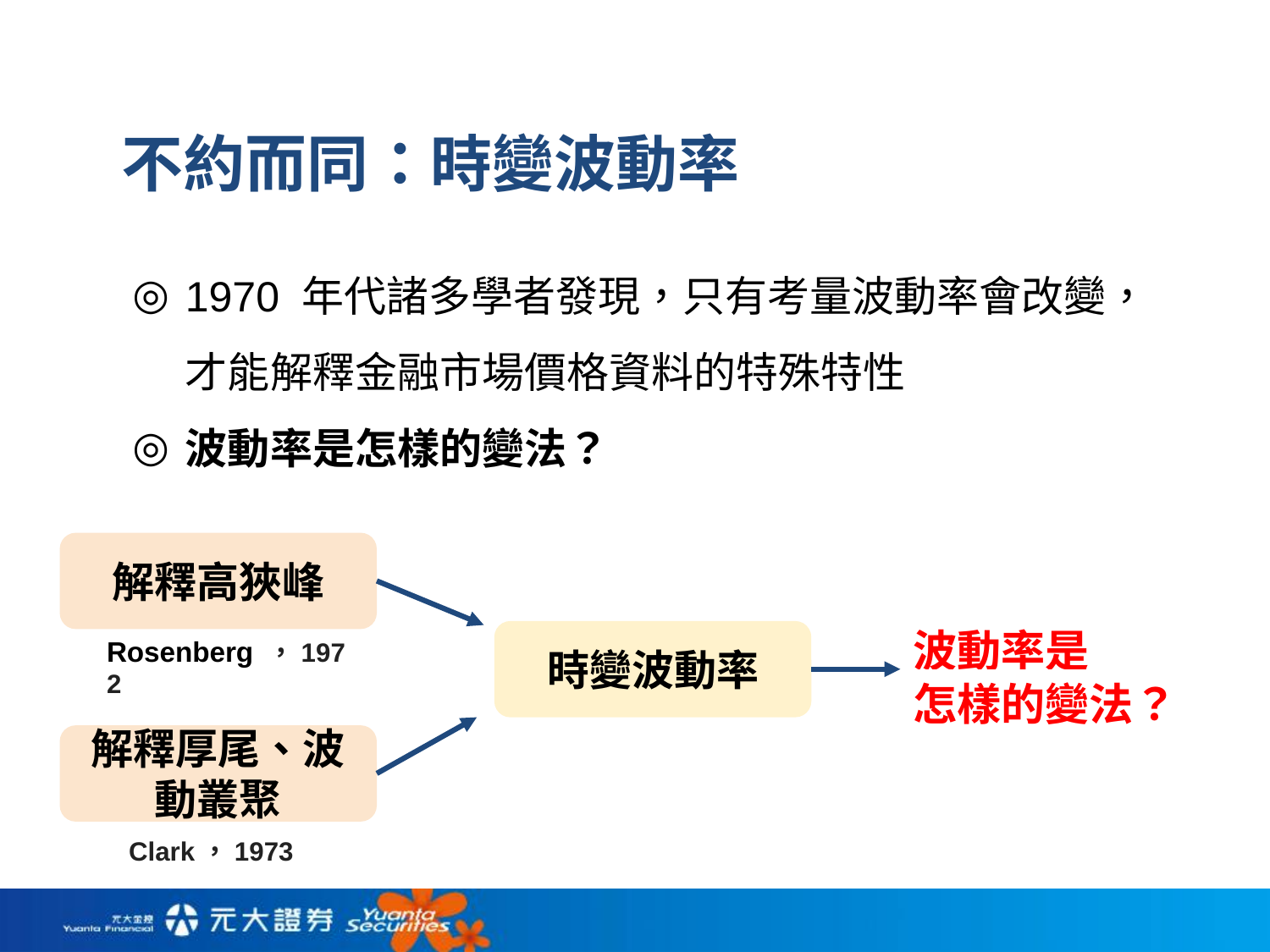

# 不約而同：時變波動率
1970 年代諸多學者發現，只有考量波動率會改變，才能解釋金融市場價格資料的特殊特性
波動率是怎樣的變法？
解釋高狹峰
波動率是
怎樣的變法？
Rosenberg ，1972
時變波動率
解釋厚尾、波動叢聚
Clark，1973